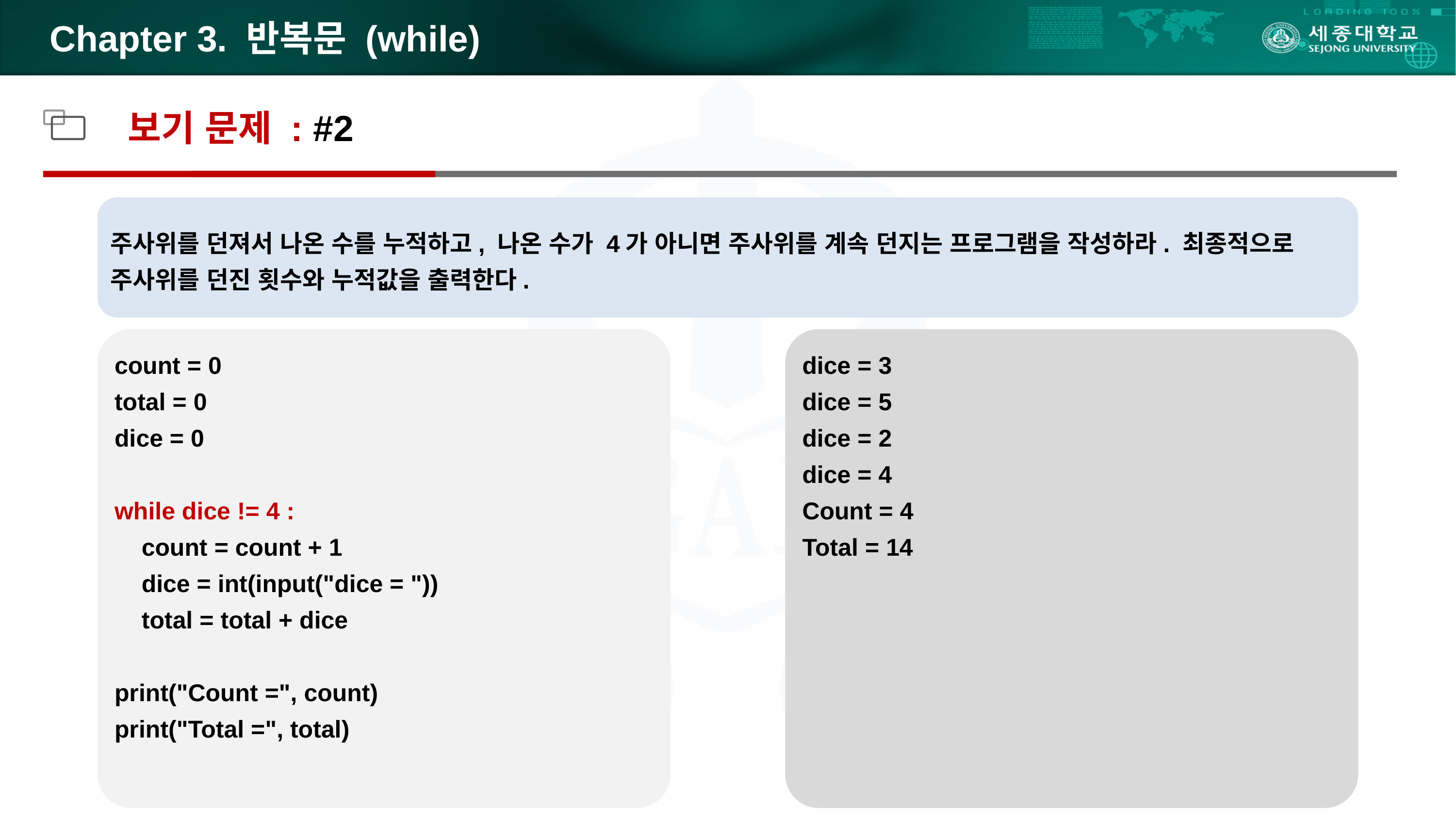

# Chapter 3. 반복문 (while)
보기 문제 : #2
주사위를 던져서 나온 수를 누적하고, 나온 수가 4가 아니면 주사위를 계속 던지는 프로그램을 작성하라. 최종적으로 주사위를 던진 횟수와 누적값을 출력한다.
count = 0
total = 0
dice = 0

while dice != 4 :
    count = count + 1
    dice = int(input("dice = "))
    total = total + dice

print("Count =", count)
print("Total =", total)
dice = 3
dice = 5
dice = 2
dice = 4
Count = 4
Total = 14